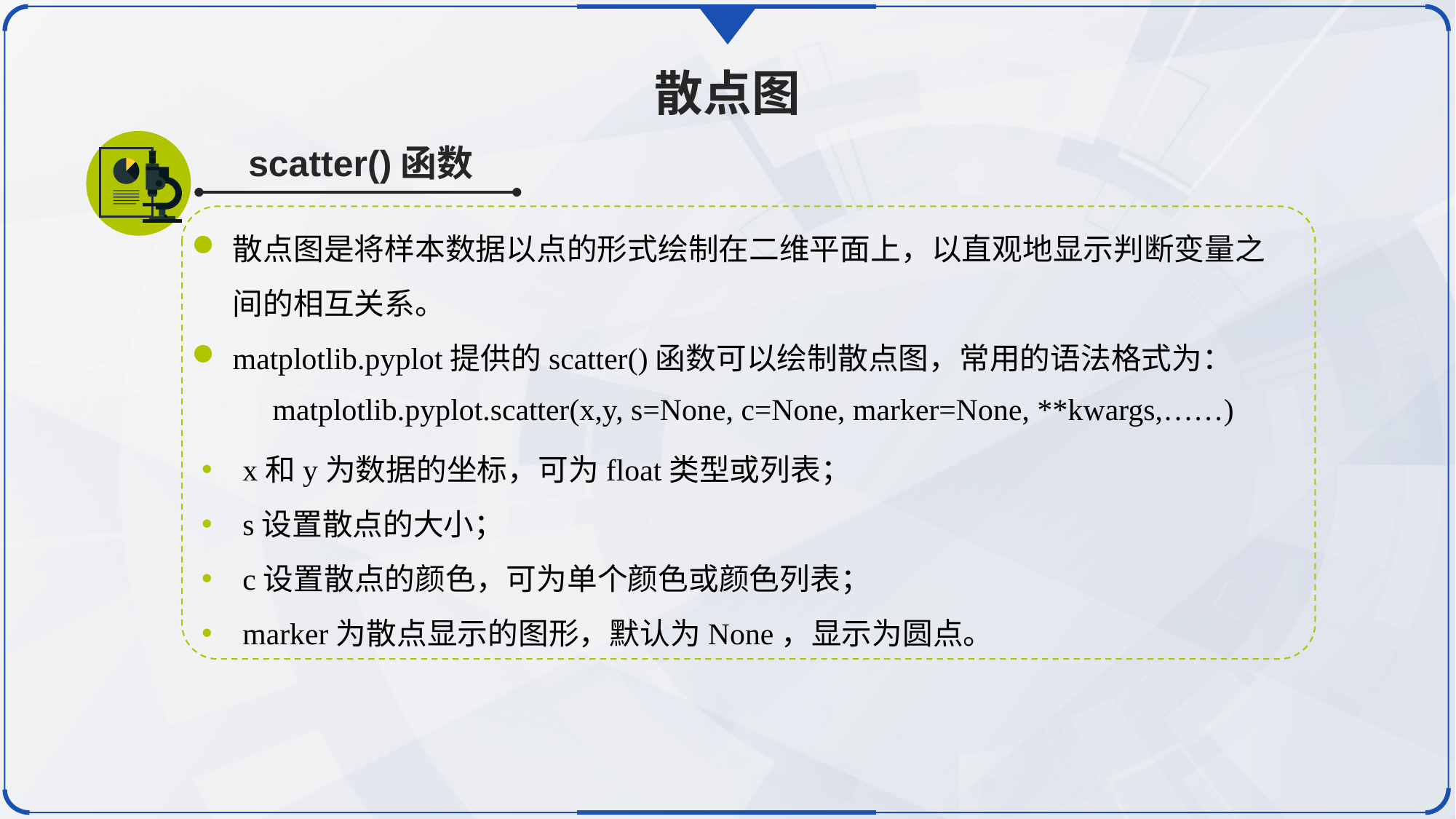

散点图

scatter()函数

散点图是将样本数据以点的形式绘制在二维平面上，以直观地显示判断变量之间的相互关系。
matplotlib.pyplot提供的scatter()函数可以绘制散点图，常用的语法格式为：
matplotlib.pyplot.scatter(x,y, s=None, c=None, marker=None, **kwargs,……)
x和y为数据的坐标，可为float类型或列表；
s设置散点的大小；
c设置散点的颜色，可为单个颜色或颜色列表；
marker为散点显示的图形，默认为None，显示为圆点。